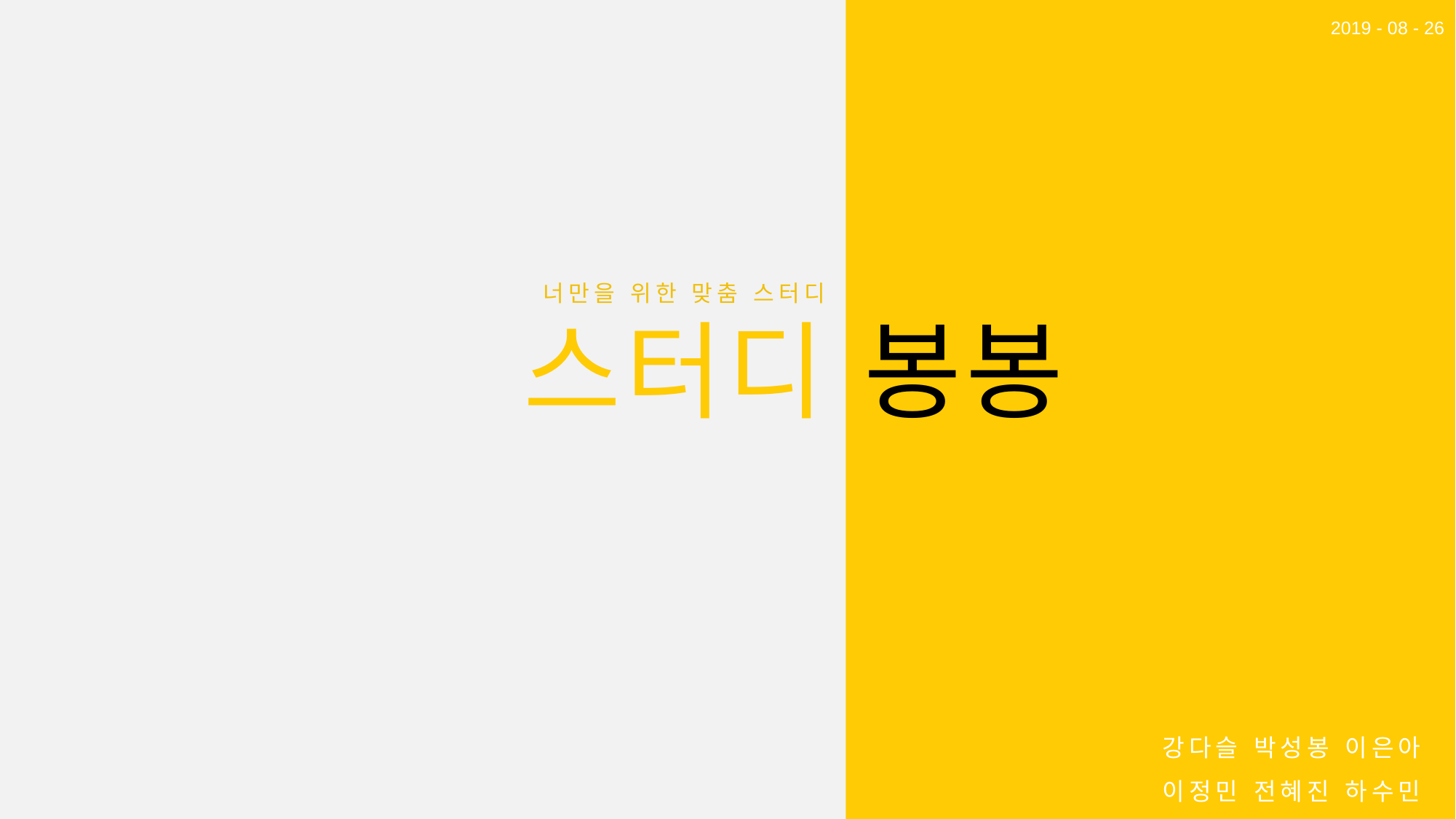

2019 - 08 - 26
너만을 위한 맞춤 스터디
스터디 봉봉
강다슬 박성봉 이은아
이정민 전혜진 하수민